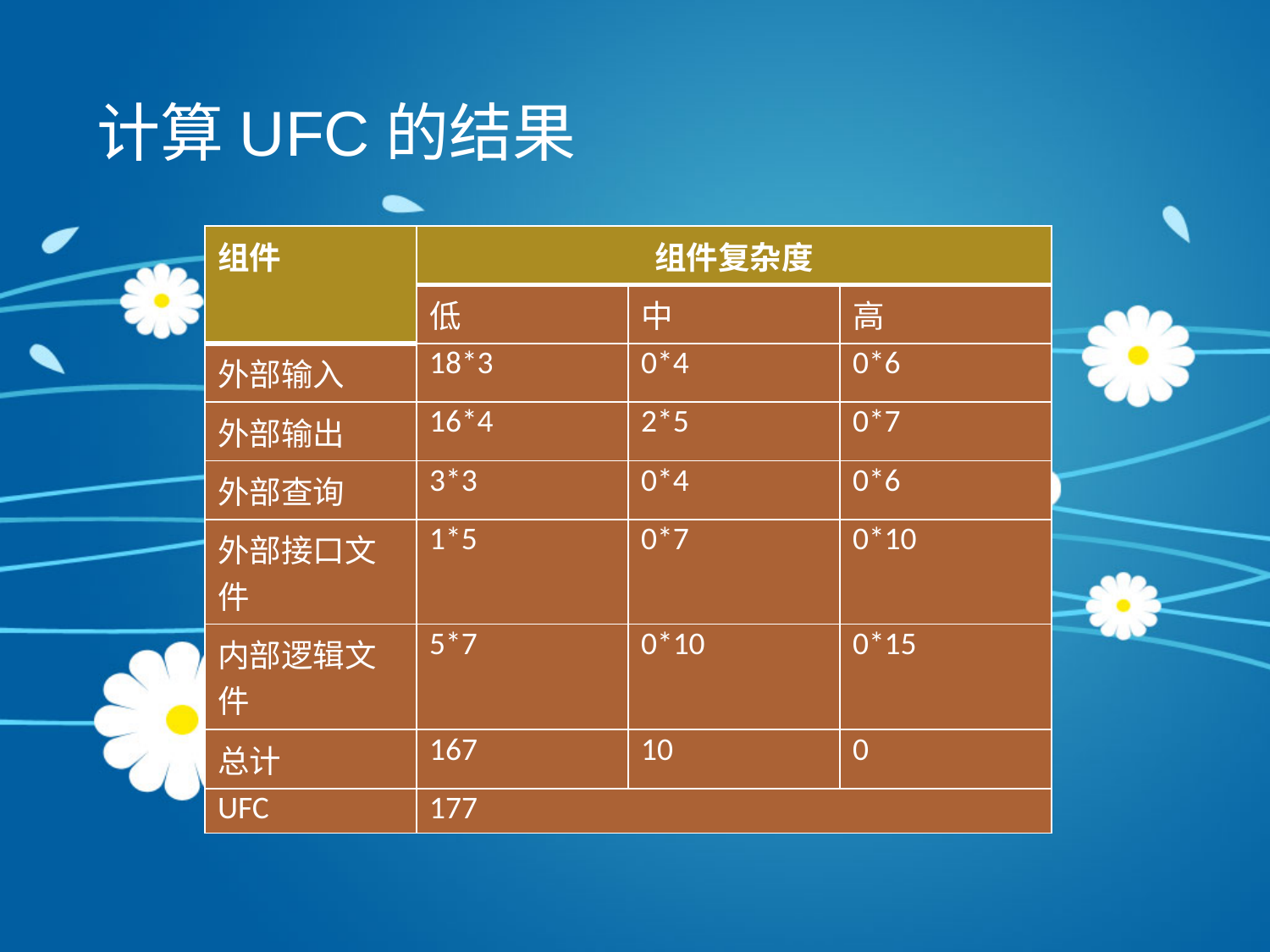

计算UFC的结果
| 组件 | 组件复杂度 |  |  |
| --- | --- | --- | --- |
|  | 低 | 中 | 高 |
| 外部输入 | 18\*3 | 0\*4 | 0\*6 |
| 外部输出 | 16\*4 | 2\*5 | 0\*7 |
| 外部查询 | 3\*3 | 0\*4 | 0\*6 |
| 外部接口文件 | 1\*5 | 0\*7 | 0\*10 |
| 内部逻辑文件 | 5\*7 | 0\*10 | 0\*15 |
| 总计 | 167 | 10 | 0 |
| UFC | 177 |  |  |